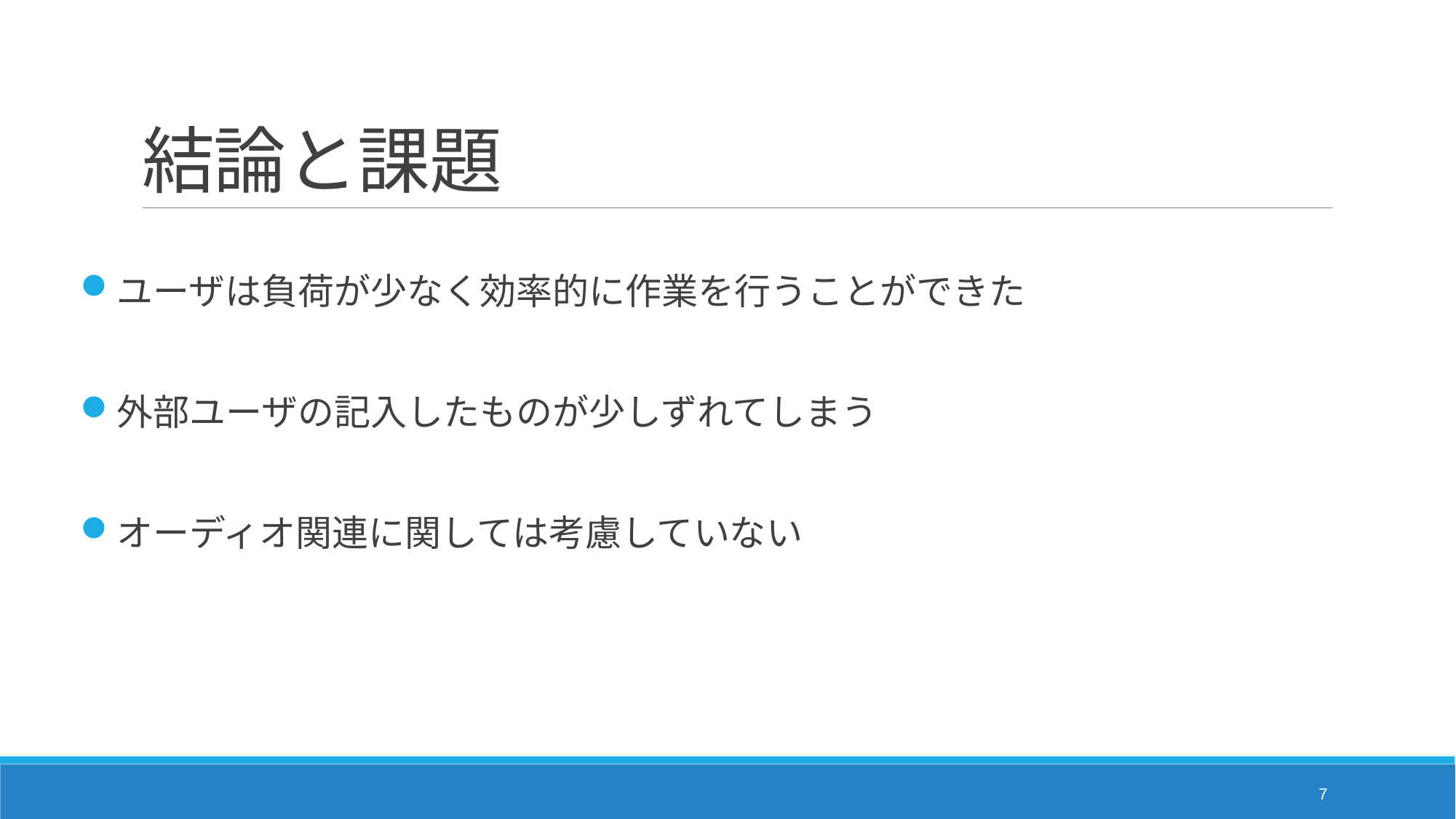

# 結論と課題
ユーザは負荷が少なく効率的に作業を行うことができた

外部ユーザの記入したものが少しずれてしまう

オーディオ関連に関しては考慮していない
7